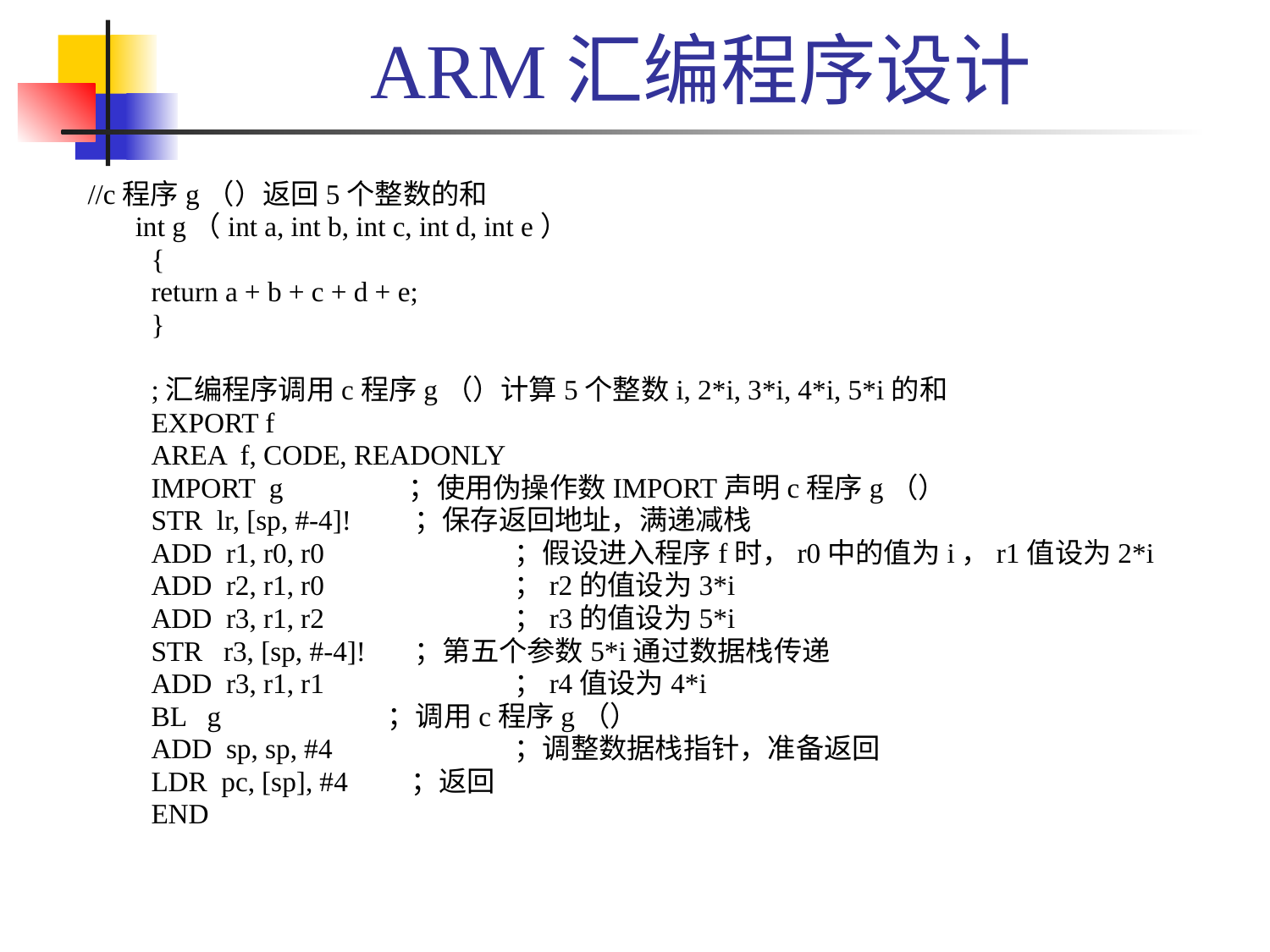

# ARM汇编程序设计
//c程序g（）返回5个整数的和
	int g（int a, int b, int c, int d, int e）
{
return a + b + c + d + e;
}

;汇编程序调用c程序g（）计算5个整数i, 2*i, 3*i, 4*i, 5*i的和
EXPORT f
AREA  f, CODE, READONLY
IMPORT  g                 ；使用伪操作数IMPORT声明c程序g（）
STR  lr, [sp, #-4]!        ；保存返回地址，满递减栈
ADD  r1, r0, r0	         ；假设进入程序f时，r0中的值为i，r1值设为2*i
ADD  r2, r1, r0	         ；r2的值设为3*i
ADD  r3, r1, r2	         ；r3的值设为5*i
STR   r3, [sp, #-4]!      ；第五个参数5*i通过数据栈传递
ADD  r3, r1, r1	         ；r4值设为4*i
BL   g	         ；调用c程序g（）
ADD  sp, sp, #4	         ；调整数据栈指针，准备返回
LDR  pc, [sp], #4        ；返回
END